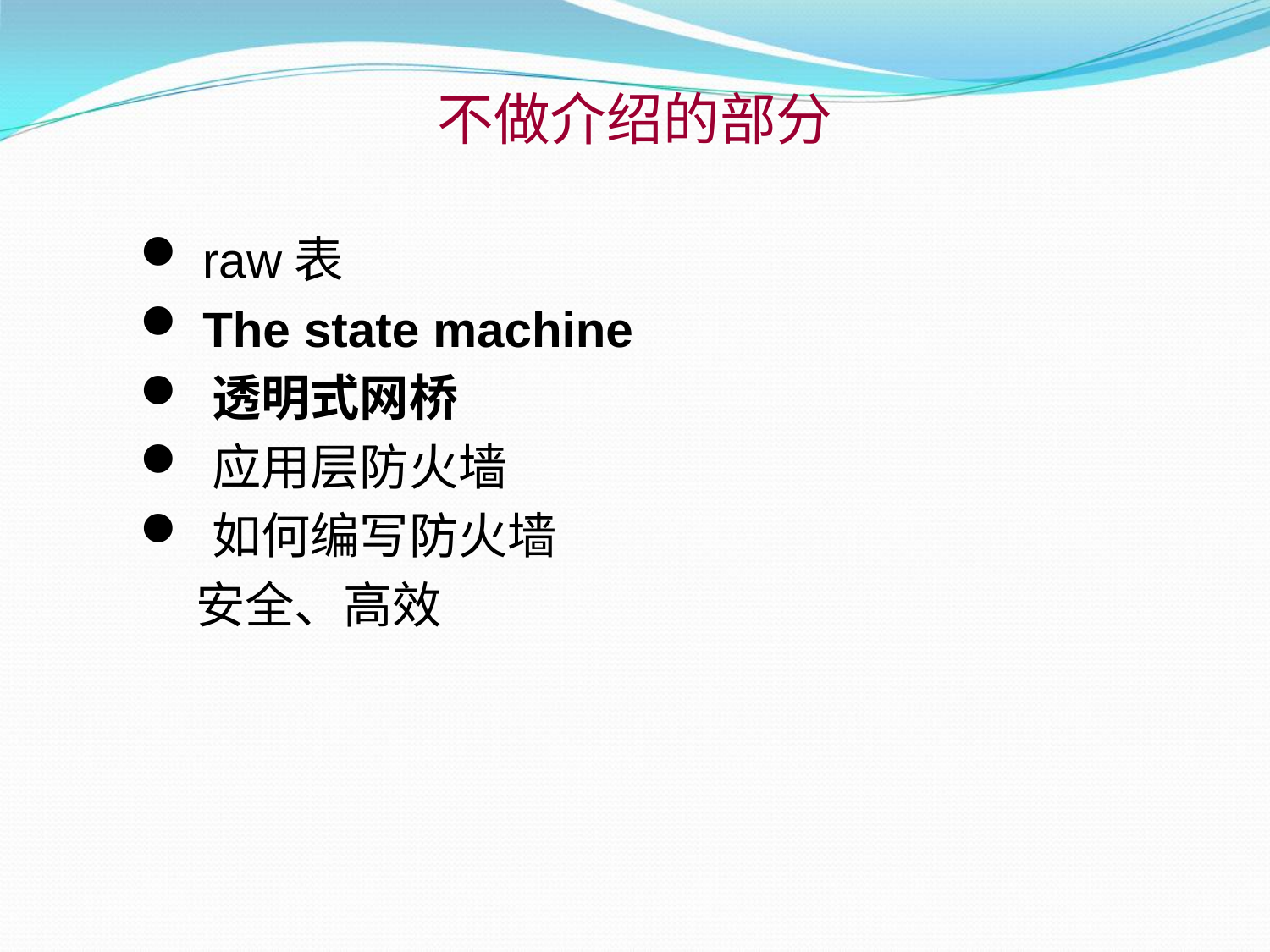

# 不做介绍的部分
 raw表
 The state machine
 透明式网桥
 应用层防火墙
 如何编写防火墙
    安全、高效